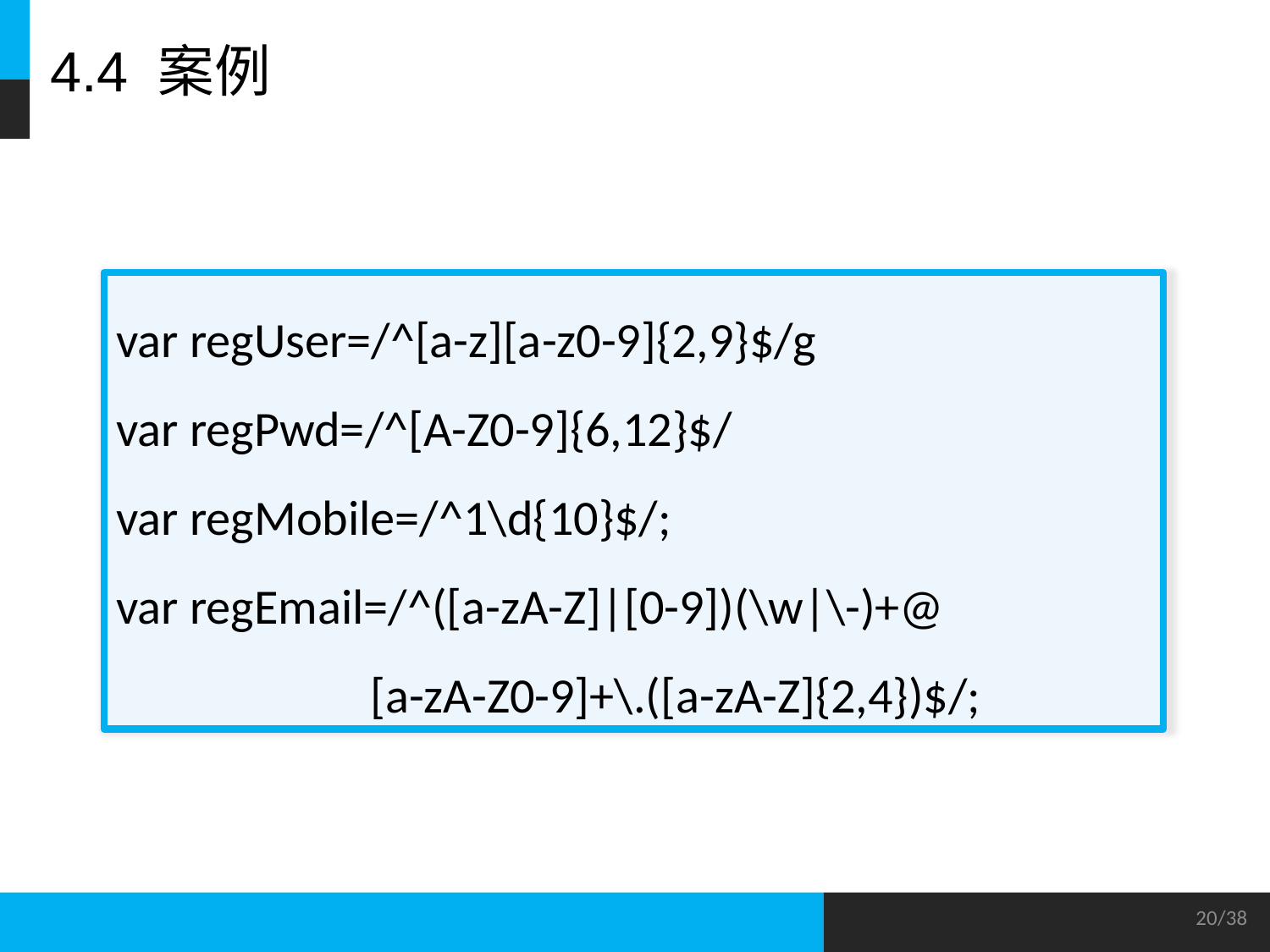

# 4.4 案例
var regUser=/^[a-z][a-z0-9]{2,9}$/g
var regPwd=/^[A-Z0-9]{6,12}$/
var regMobile=/^1\d{10}$/;
var regEmail=/^([a-zA-Z]|[0-9])(\w|\-)+@
		[a-zA-Z0-9]+\.([a-zA-Z]{2,4})$/;
20/38